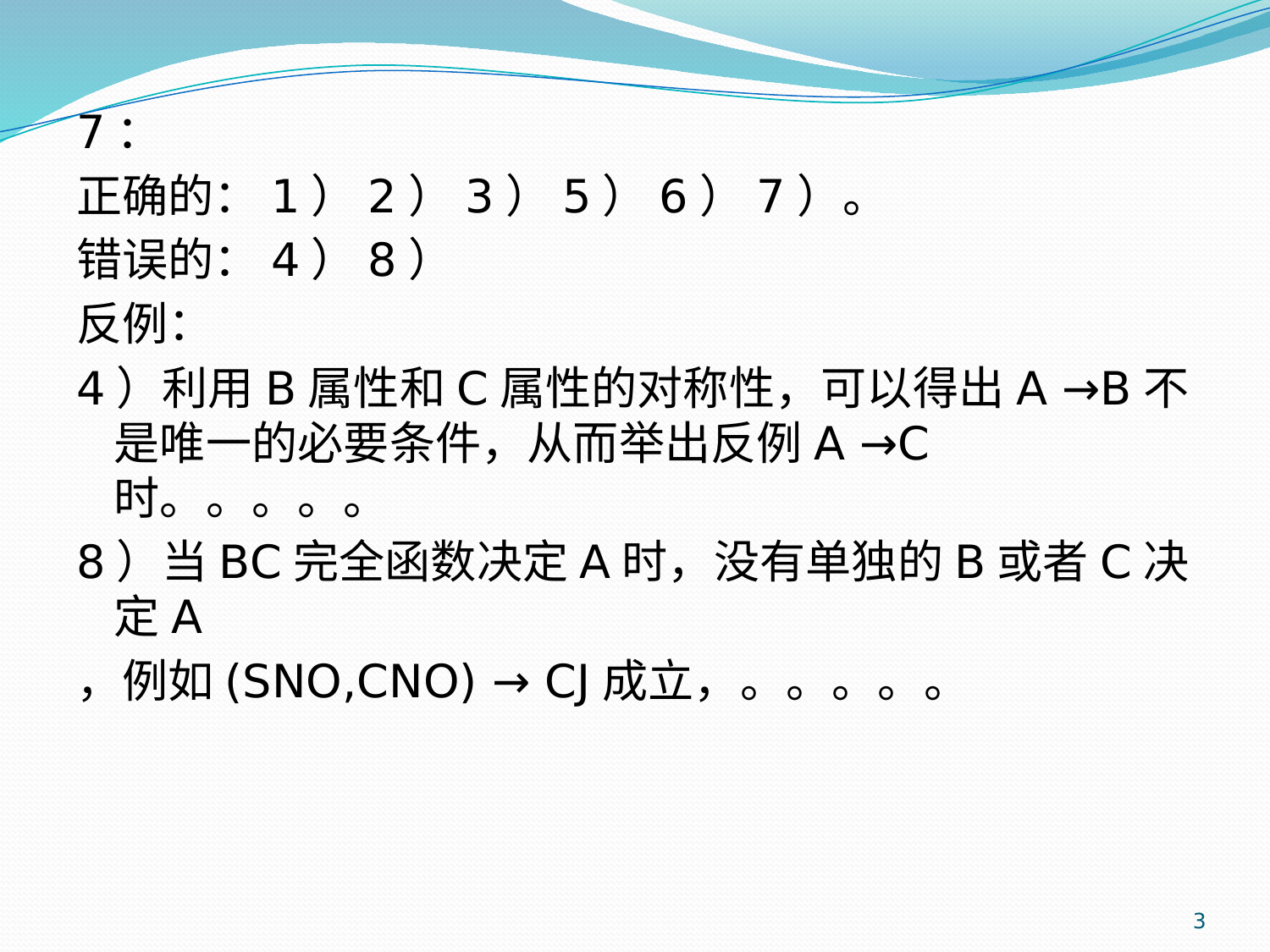

7：
正确的：1）2）3）5）6）7）。
错误的：4）8）
反例：
4）利用B属性和C属性的对称性，可以得出A →B不是唯一的必要条件，从而举出反例A →C时。。。。。
8）当BC完全函数决定A时，没有单独的B或者C决定A
，例如(SNO,CNO) → CJ成立，。。。。。
3